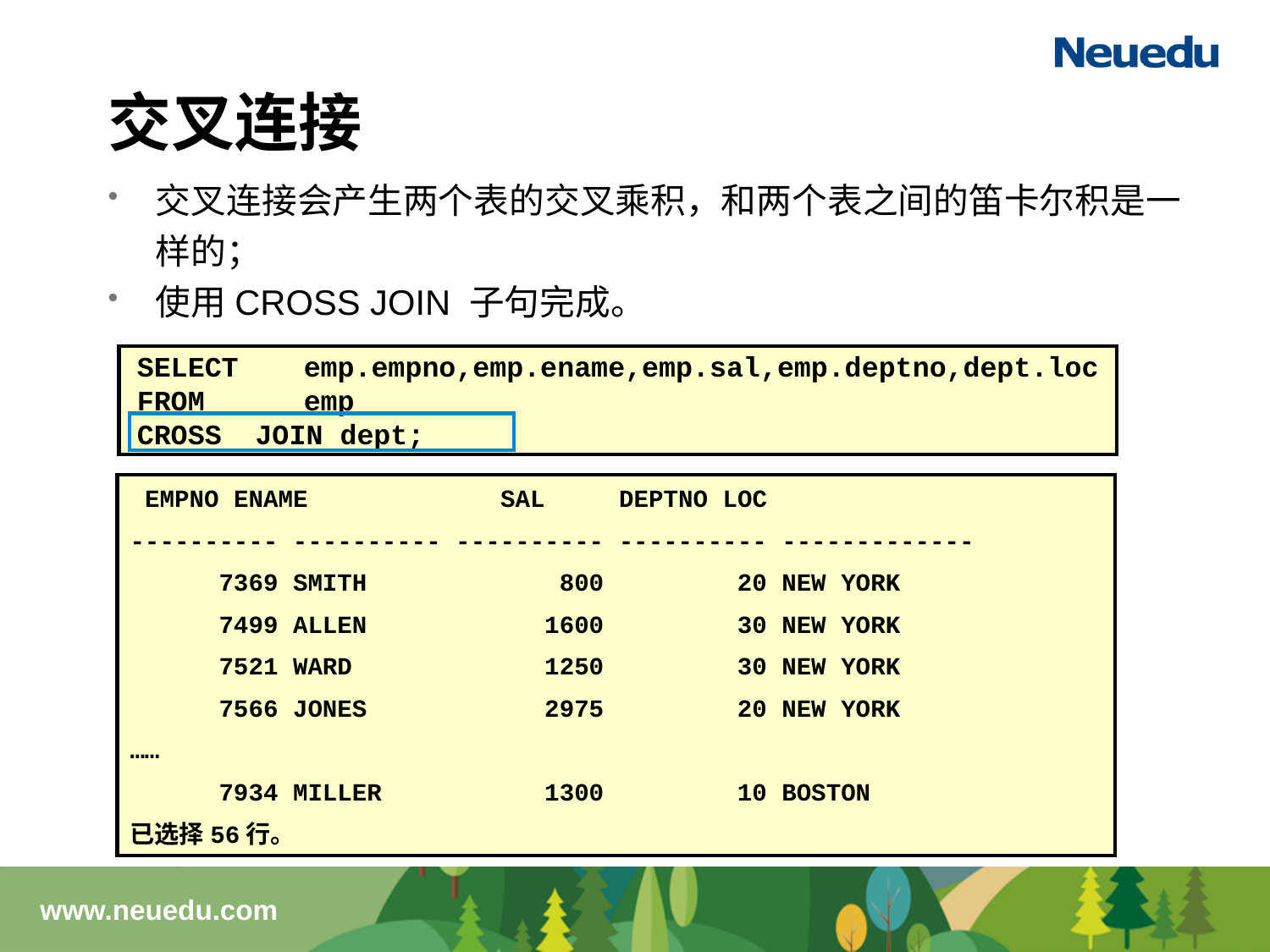

# 交叉连接
交叉连接会产生两个表的交叉乘积，和两个表之间的笛卡尔积是一样的；
使用CROSS JOIN 子句完成。

SELECT 	emp.empno,emp.ename,emp.sal,emp.deptno,dept.loc
FROM   	emp
CROSS  JOIN dept;

 EMPNO ENAME             SAL     DEPTNO LOC
---------- ---------- ---------- ---------- -------------
      7369 SMITH             800         20 NEW YORK
      7499 ALLEN            1600         30 NEW YORK
      7521 WARD             1250         30 NEW YORK
      7566 JONES            2975         20 NEW YORK
……
      7934 MILLER           1300         10 BOSTON
已选择56行。
…